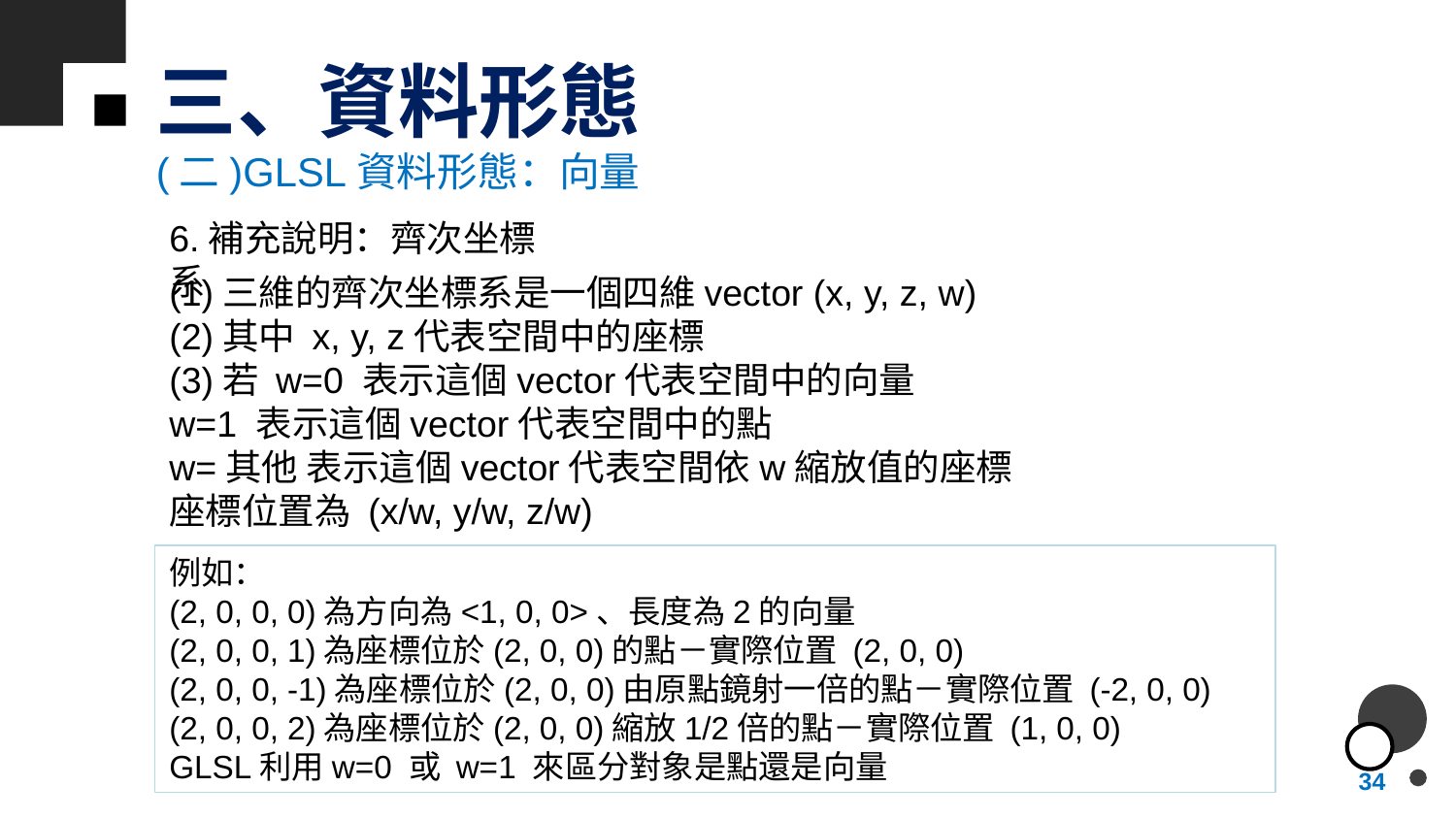

# 三、資料形態
(二)GLSL資料形態：向量
6.補充說明：齊次坐標系
(1)三維的齊次坐標系是一個四維vector (x, y, z, w)
(2)其中 x, y, z代表空間中的座標
(3)若 w=0 表示這個vector代表空間中的向量
w=1 表示這個vector代表空間中的點
w=其他 表示這個vector代表空間依w縮放值的座標
座標位置為 (x/w, y/w, z/w)
例如：
(2, 0, 0, 0)為方向為<1, 0, 0>、長度為2的向量
(2, 0, 0, 1)為座標位於(2, 0, 0)的點－實際位置 (2, 0, 0)
(2, 0, 0, -1)為座標位於(2, 0, 0)由原點鏡射一倍的點－實際位置 (-2, 0, 0)
(2, 0, 0, 2)為座標位於(2, 0, 0)縮放1/2倍的點－實際位置 (1, 0, 0)
GLSL利用w=0 或 w=1 來區分對象是點還是向量

34